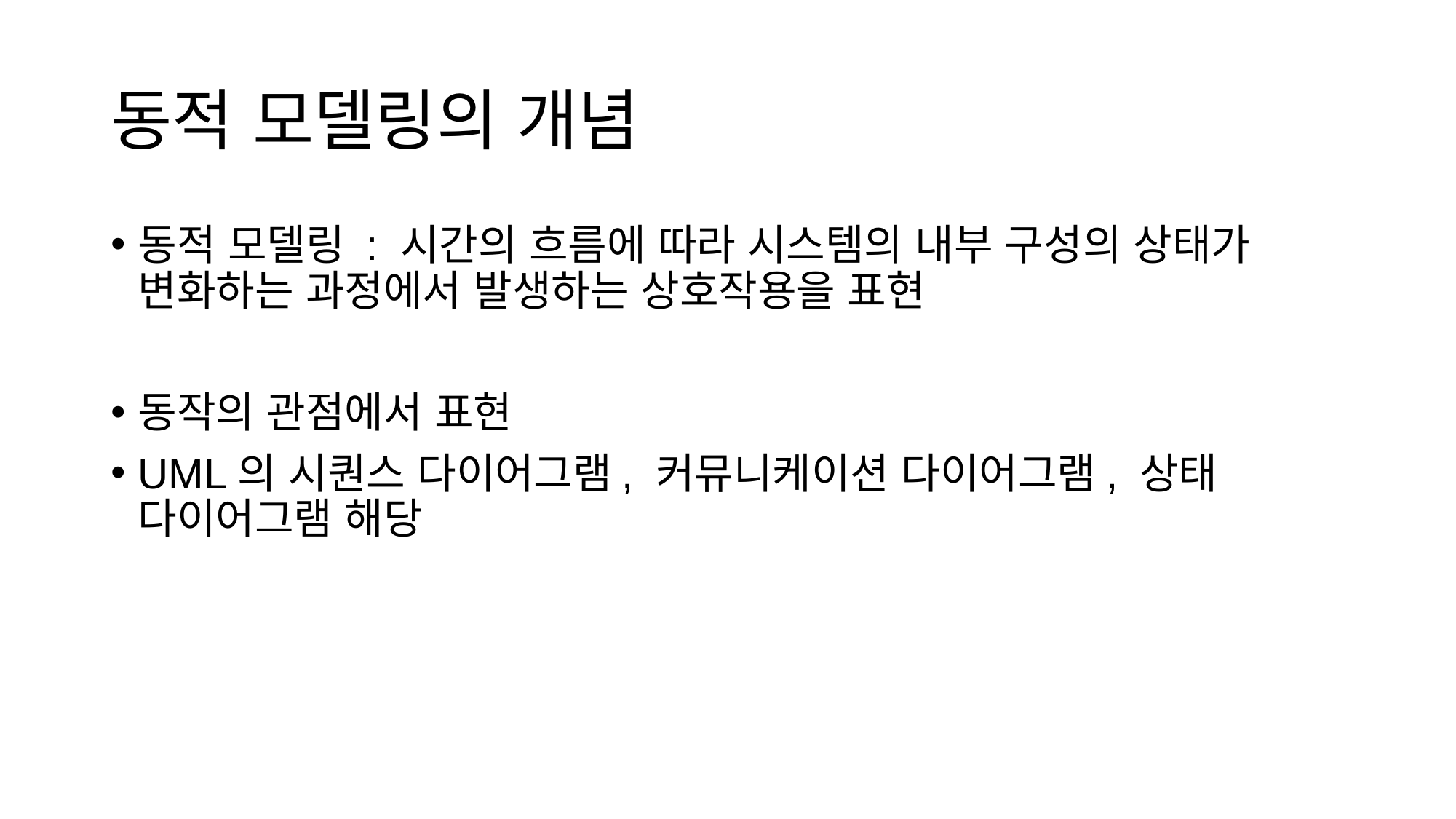

# 동적 모델링의 개념
동적 모델링 : 시간의 흐름에 따라 시스템의 내부 구성의 상태가 변화하는 과정에서 발생하는 상호작용을 표현

동작의 관점에서 표현
UML의 시퀀스 다이어그램, 커뮤니케이션 다이어그램, 상태 다이어그램 해당